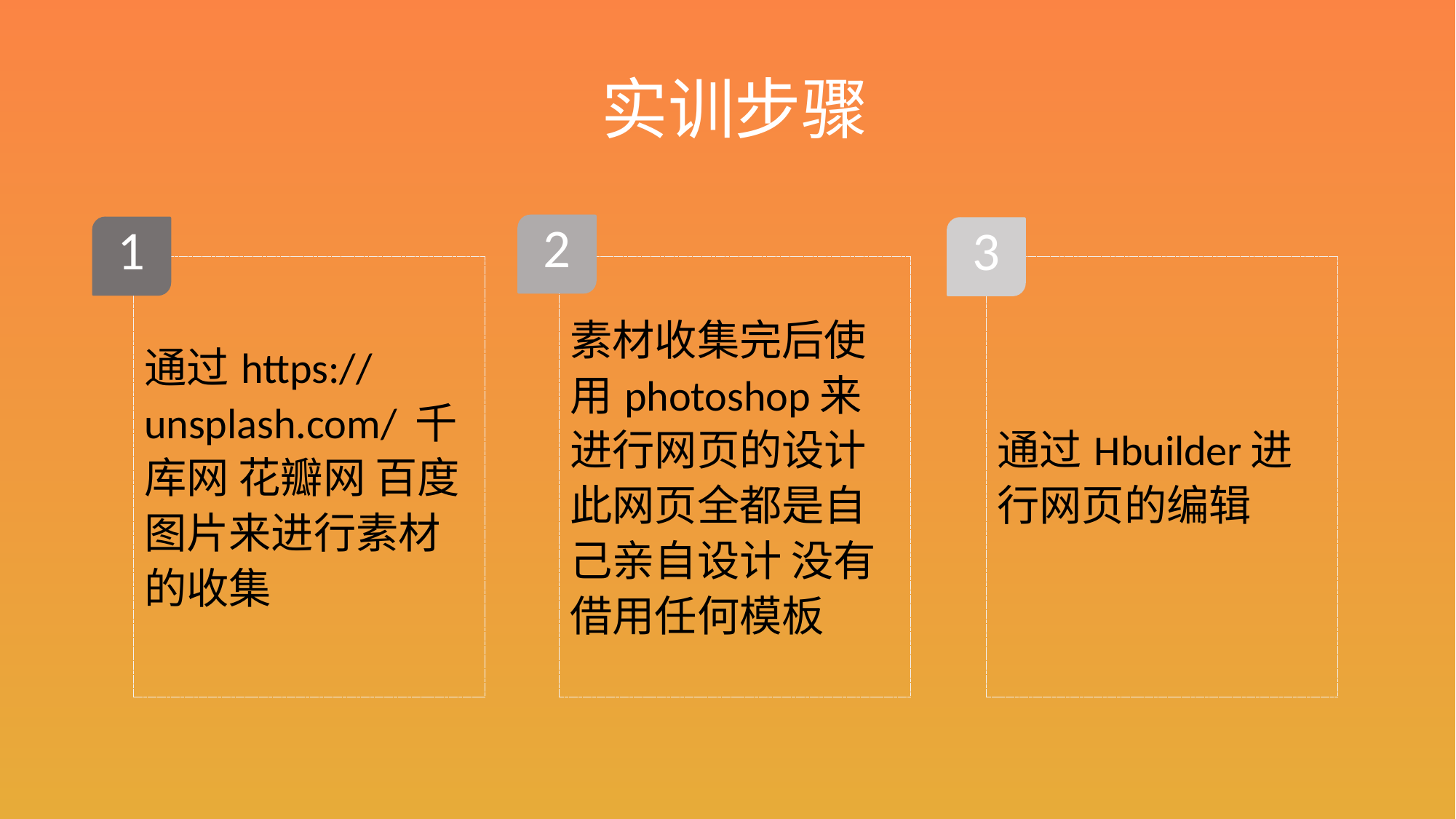

实训步骤
2
1
3
通过https://unsplash.com/ 千库网 花瓣网 百度图片来进行素材的收集
素材收集完后使用photoshop来进行网页的设计 此网页全都是自己亲自设计 没有借用任何模板
通过Hbuilder进行网页的编辑